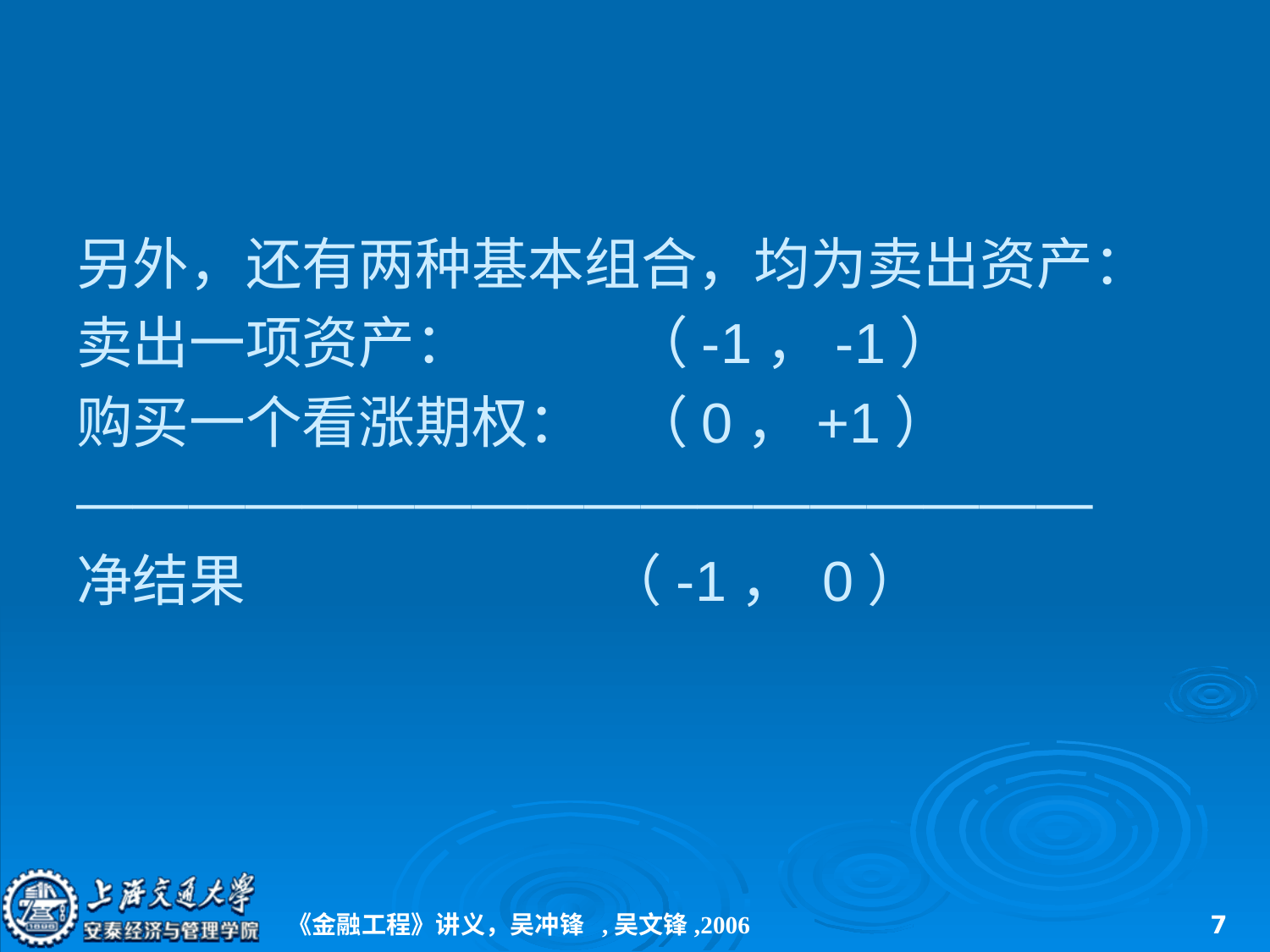

另外，还有两种基本组合，均为卖出资产：
卖出一项资产：		（-1，-1）
购买一个看涨期权：	（0，+1）
——————————————————
净结果		                  （-1， 0）